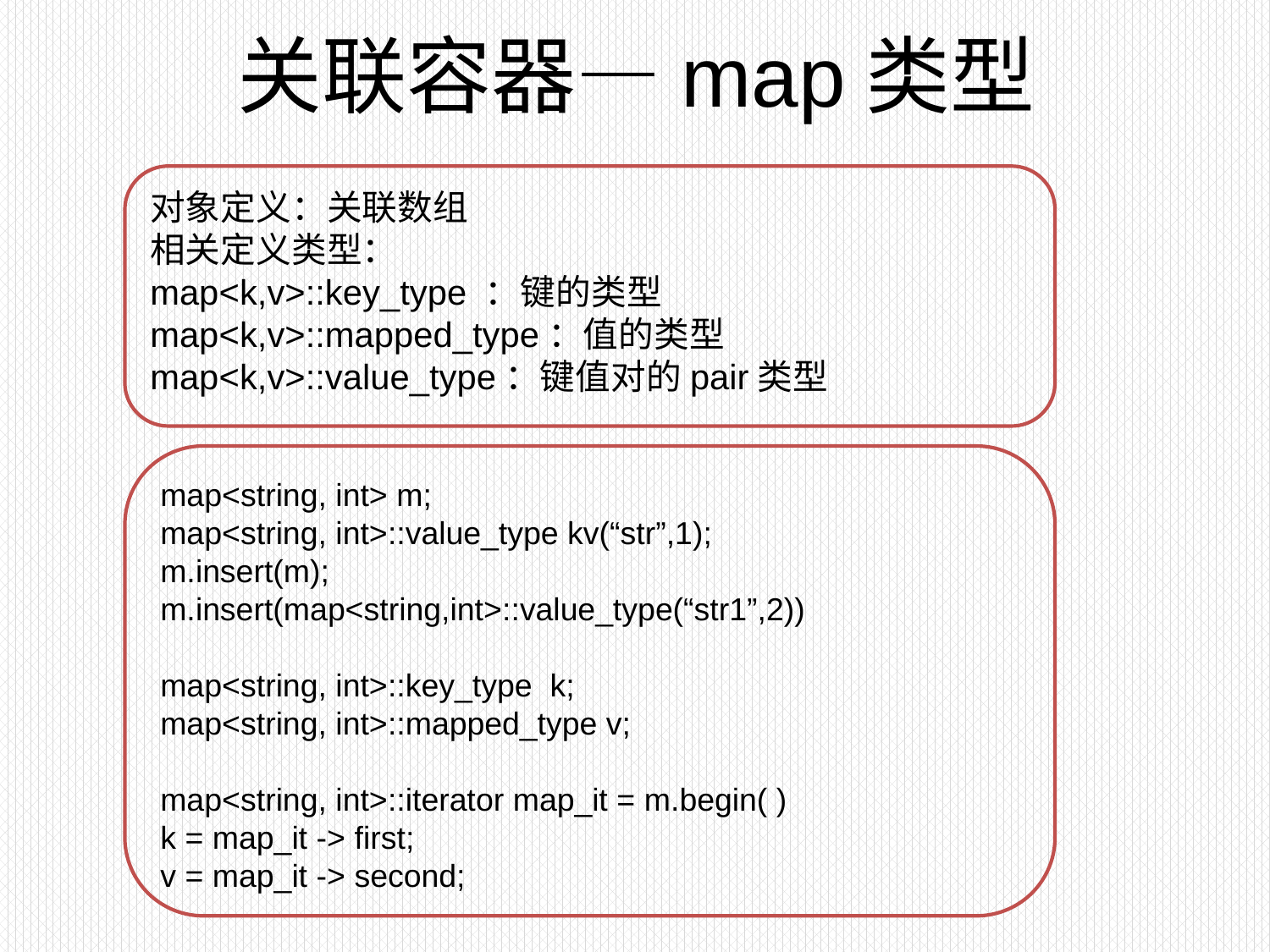

# 关联容器—map类型
对象定义：关联数组
相关定义类型：
map<k,v>::key_type ：键的类型
map<k,v>::mapped_type：值的类型
map<k,v>::value_type：键值对的pair类型

map<string, int> m;
map<string, int>::value_type kv(“str”,1);
m.insert(m);
m.insert(map<string,int>::value_type(“str1”,2))

map<string, int>::key_type  k;
map<string, int>::mapped_type v;

map<string, int>::iterator map_it = m.begin( )
k = map_it -> first;
v = map_it -> second;